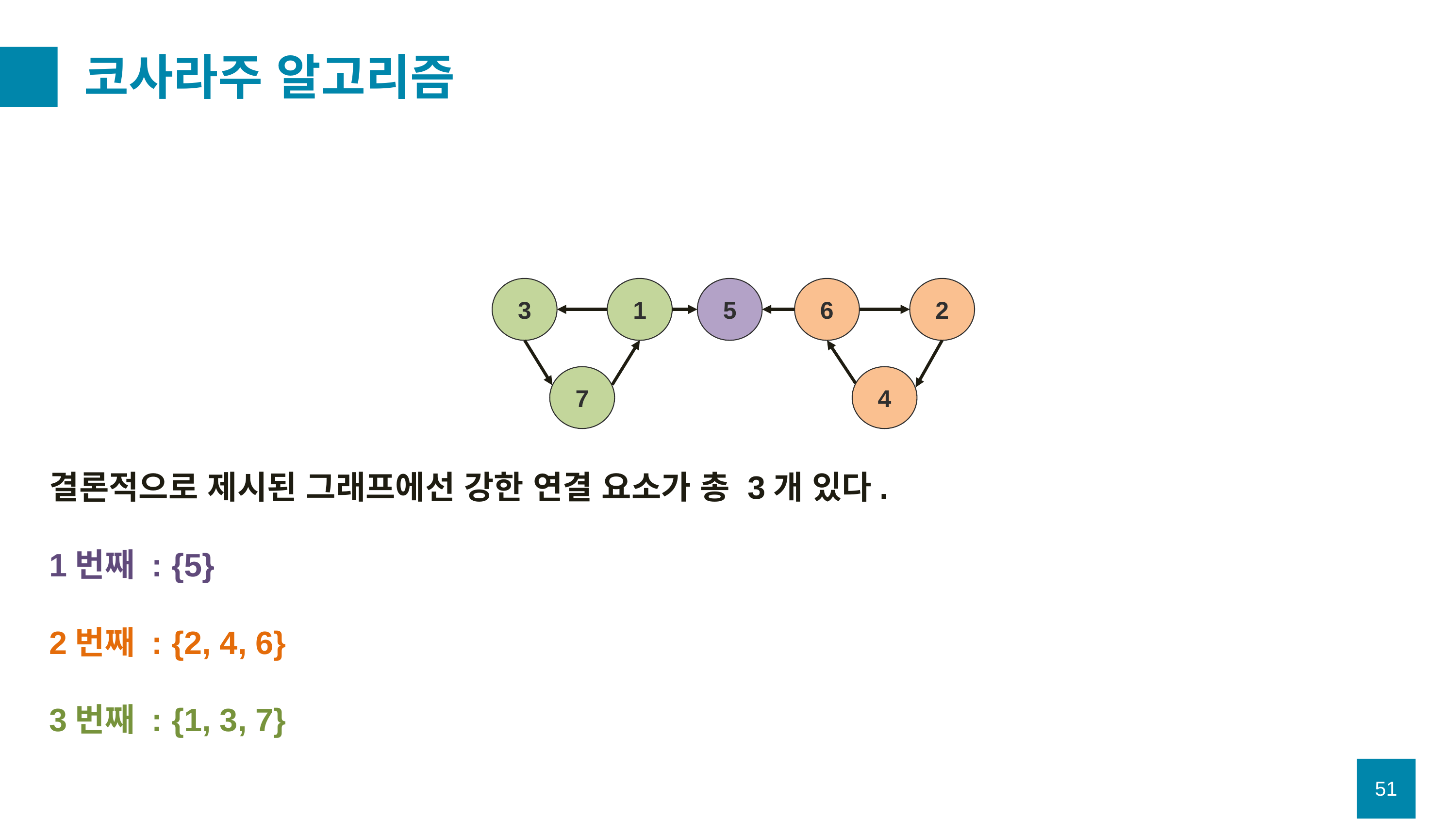

# 코사라주 알고리즘
3
1
5
6
2
7
4
결론적으로 제시된 그래프에선 강한 연결 요소가 총 3개 있다.

1번째 : {5}

2번째 : {2, 4, 6}

3번째 : {1, 3, 7}
51